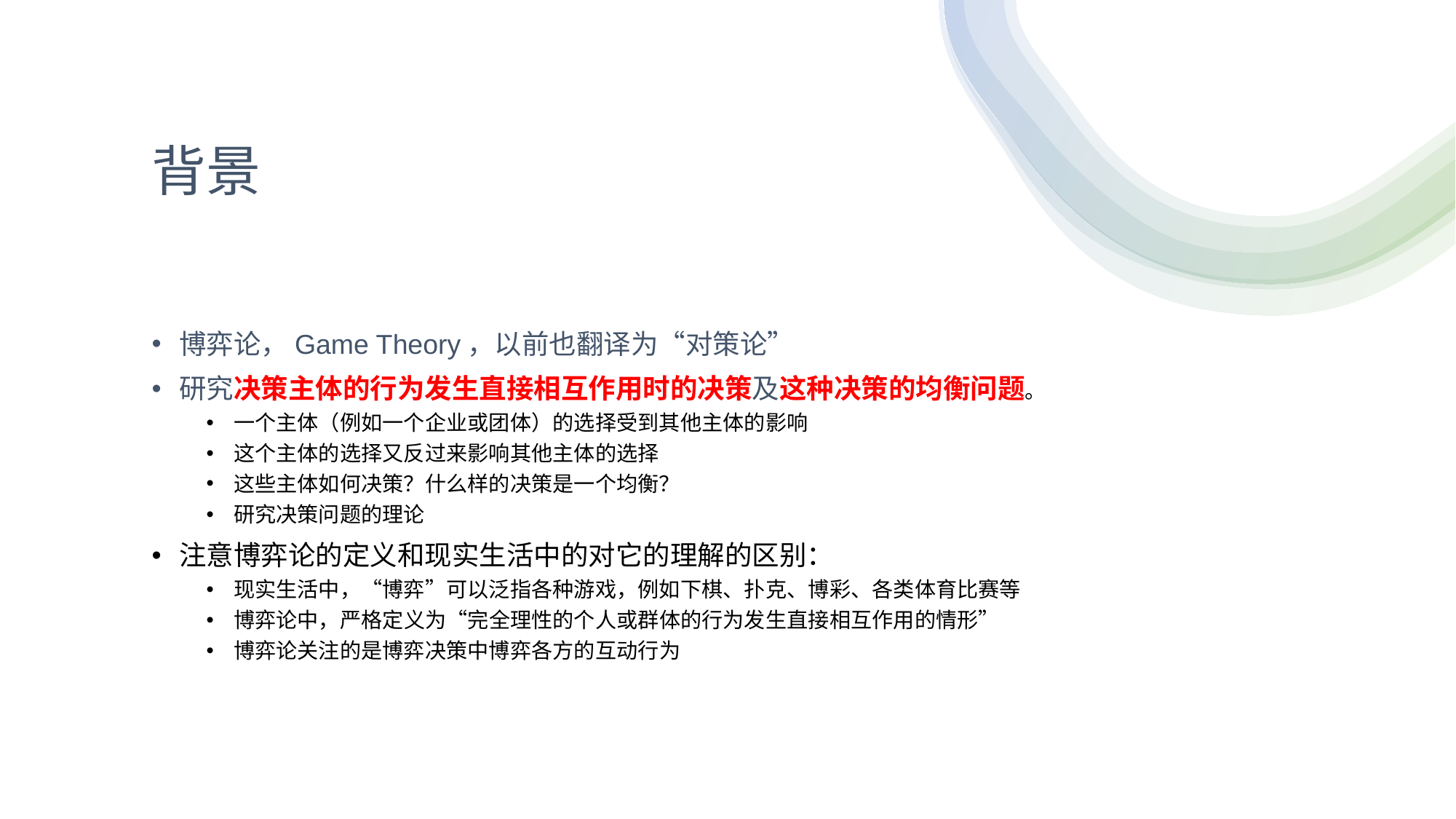

# 背景
博弈论，Game Theory，以前也翻译为“对策论”
研究决策主体的行为发生直接相互作用时的决策及这种决策的均衡问题。
一个主体（例如一个企业或团体）的选择受到其他主体的影响
这个主体的选择又反过来影响其他主体的选择
这些主体如何决策？什么样的决策是一个均衡？
研究决策问题的理论
注意博弈论的定义和现实生活中的对它的理解的区别：
现实生活中，“博弈”可以泛指各种游戏，例如下棋、扑克、博彩、各类体育比赛等
博弈论中，严格定义为“完全理性的个人或群体的行为发生直接相互作用的情形”
博弈论关注的是博弈决策中博弈各方的互动行为